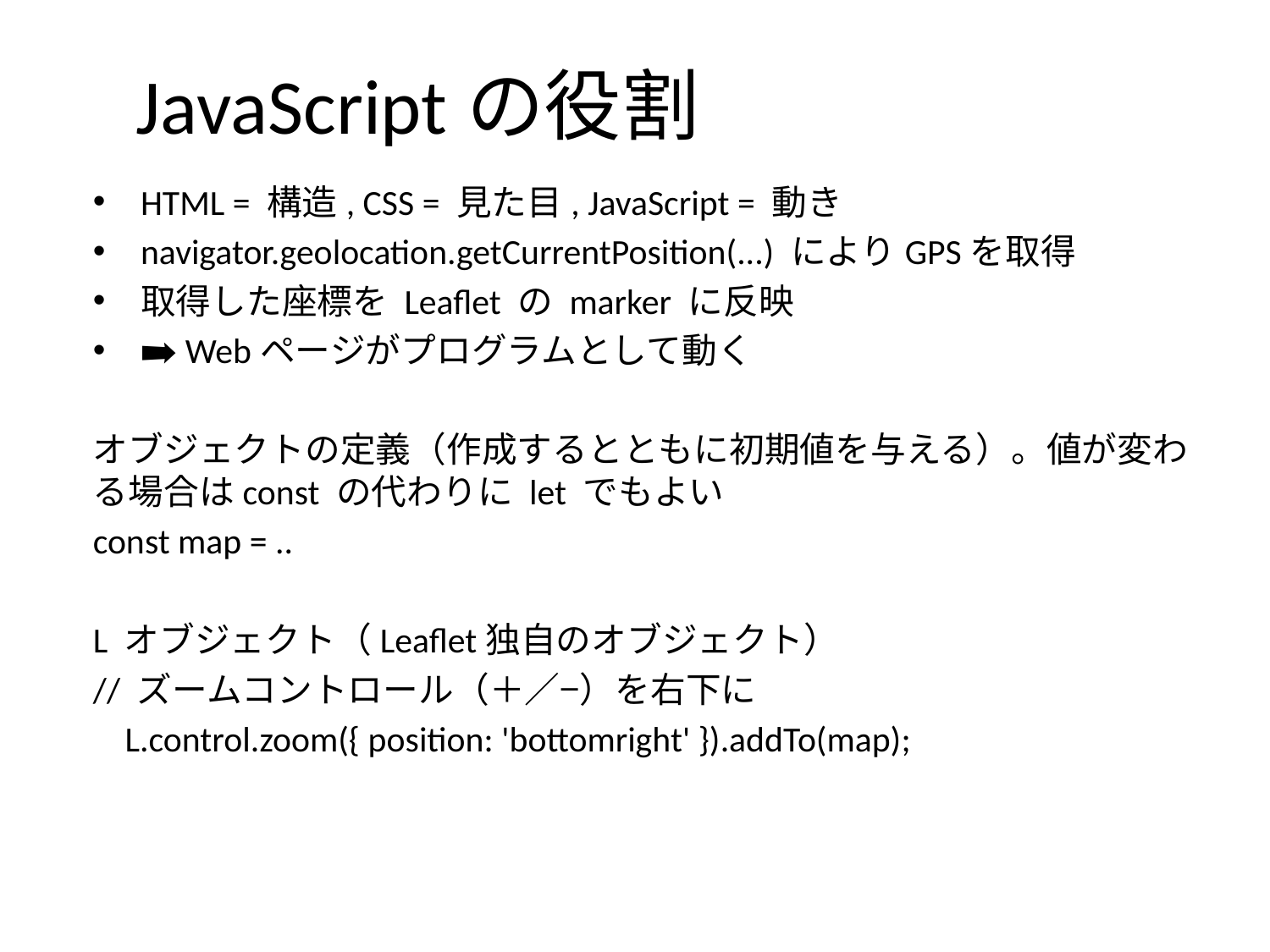

# JavaScriptの役割
HTML = 構造, CSS = 見た目, JavaScript = 動き
navigator.geolocation.getCurrentPosition(...) によりGPSを取得
取得した座標を Leaflet の marker に反映
➡ Webページがプログラムとして動く

オブジェクトの定義（作成するとともに初期値を与える）。値が変わる場合はconst の代わりに let でもよい
const map = ..

L オブジェクト（Leaflet独自のオブジェクト）
// ズームコントロール（＋／−）を右下に
    L.control.zoom({ position: 'bottomright' }).addTo(map);